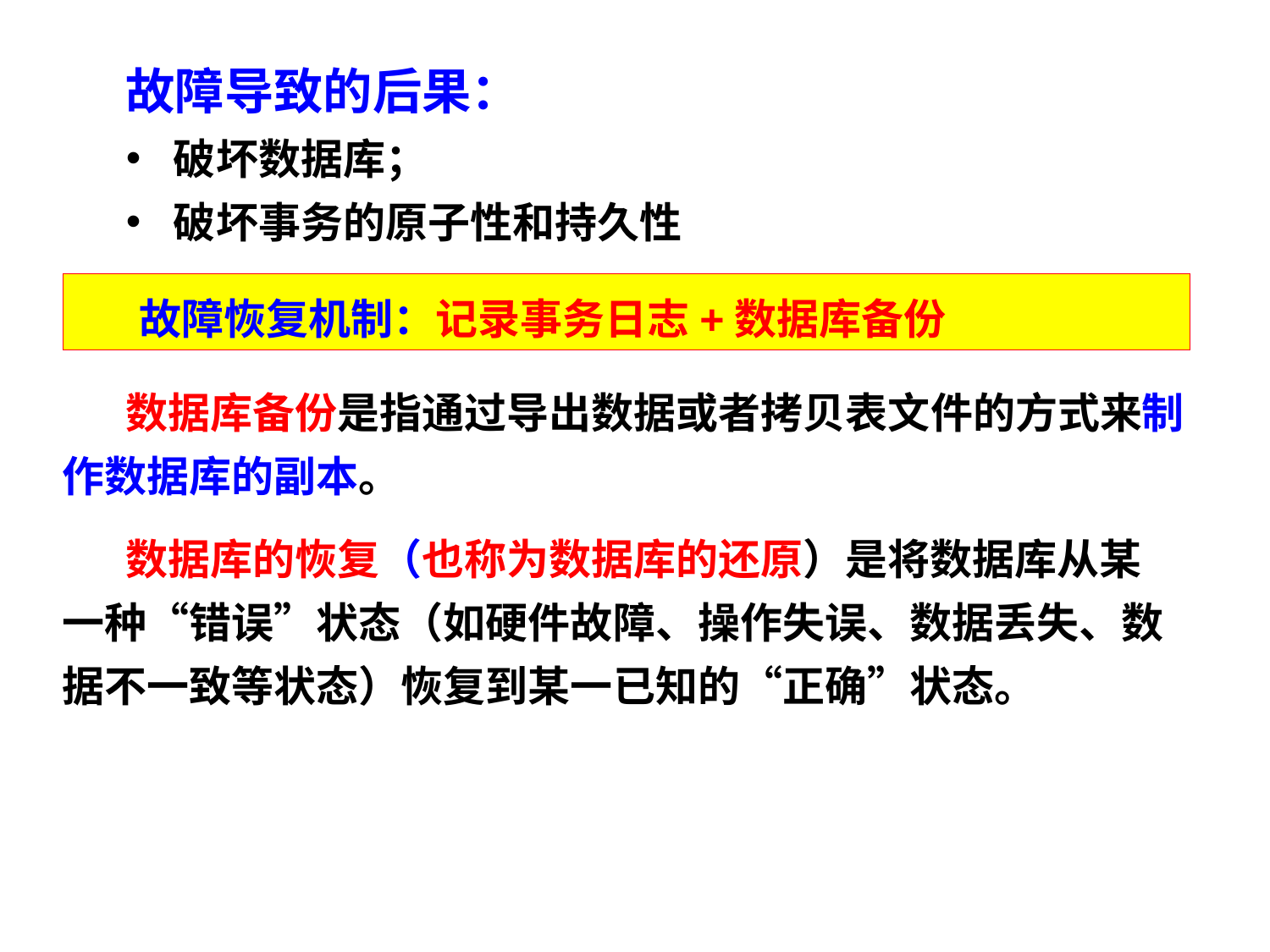

故障导致的后果：
破坏数据库；
破坏事务的原子性和持久性
故障恢复机制：记录事务日志+数据库备份
数据库备份是指通过导出数据或者拷贝表文件的方式来制作数据库的副本。
数据库的恢复（也称为数据库的还原）是将数据库从某一种“错误”状态（如硬件故障、操作失误、数据丢失、数据不一致等状态）恢复到某一已知的“正确”状态。